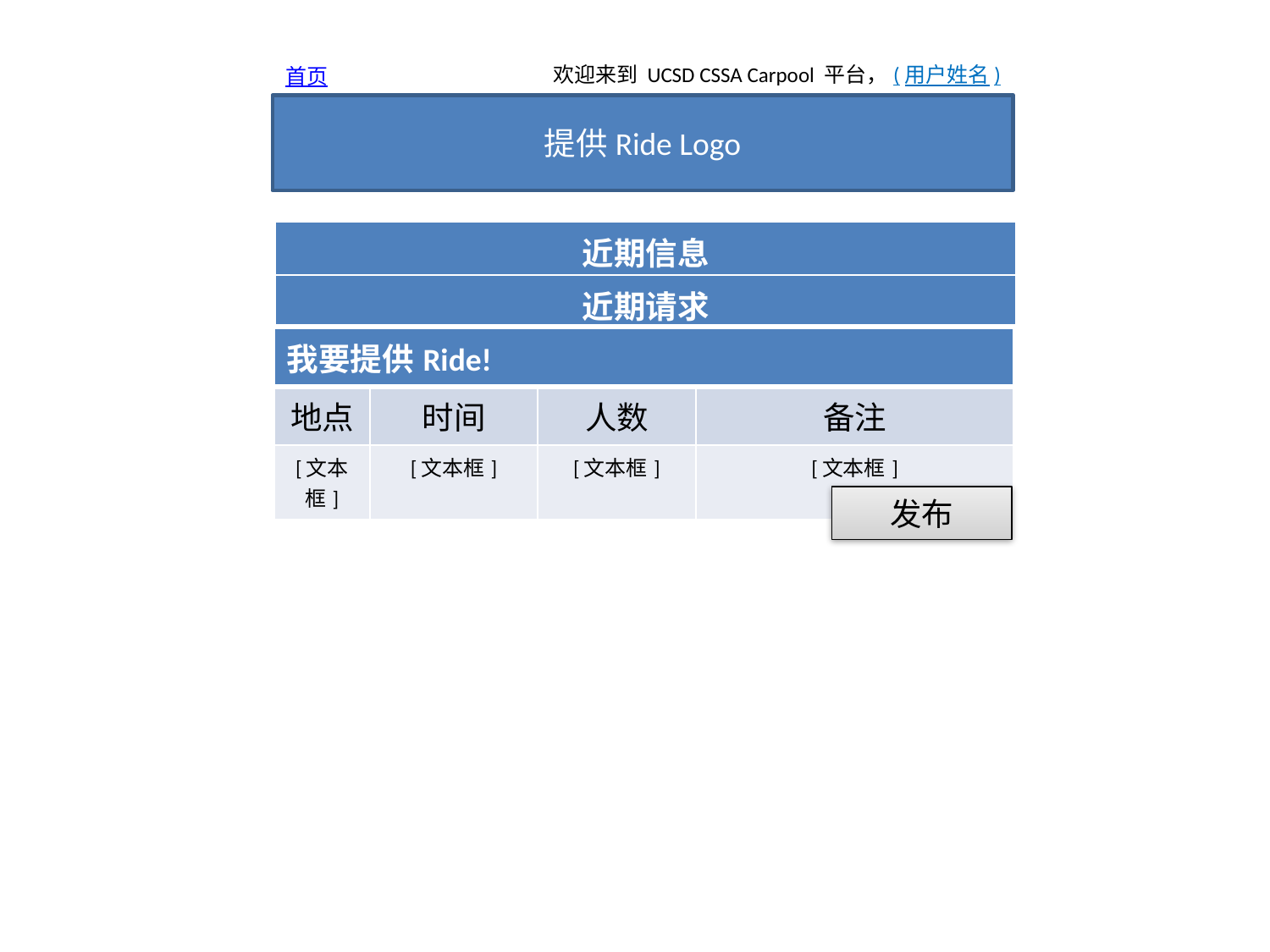

欢迎来到 UCSD CSSA Carpool 平台，(用户姓名)
首页
提供Ride Logo
| 近期信息 |
| --- |
| 近期请求 |
| --- |
| 我要提供Ride! |  |  |  |
| --- | --- | --- | --- |
| 地点 | 时间 | 人数 | 备注 |
| [文本框] | [文本框] | [文本框] | [文本框] |
发布